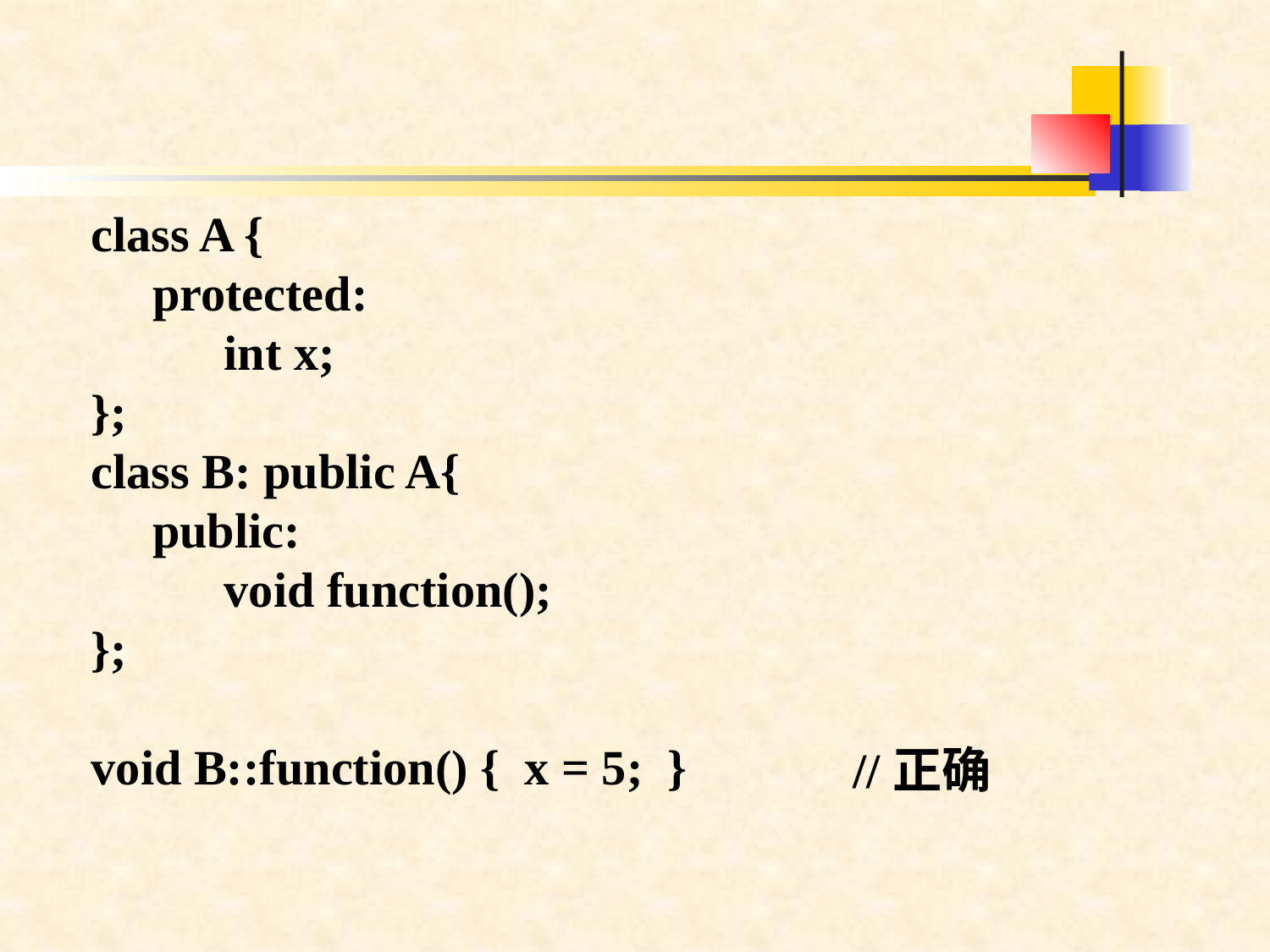

class A {
     protected:
	        int x;
};
class B: public A{
     public:
	        void function();
};

void B::function() {  x = 5;  }
//正确